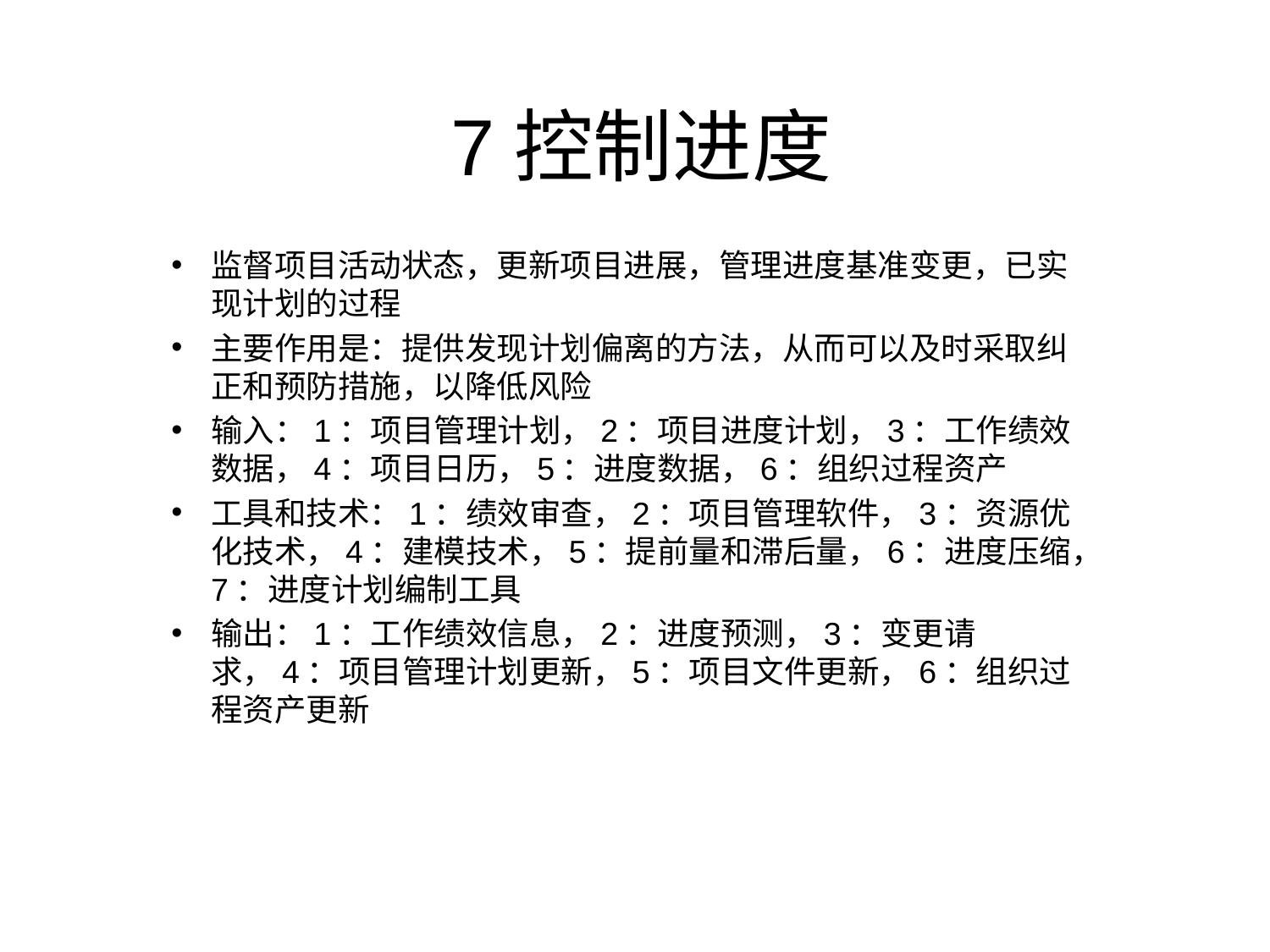

# 7控制进度
监督项目活动状态，更新项目进展，管理进度基准变更，已实现计划的过程
主要作用是：提供发现计划偏离的方法，从而可以及时采取纠正和预防措施，以降低风险
输入：1：项目管理计划，2：项目进度计划，3：工作绩效数据，4：项目日历，5：进度数据，6：组织过程资产
工具和技术：1：绩效审查，2：项目管理软件，3：资源优化技术，4：建模技术，5：提前量和滞后量，6：进度压缩，7：进度计划编制工具
输出：1：工作绩效信息，2：进度预测，3：变更请求，4：项目管理计划更新，5：项目文件更新，6：组织过程资产更新